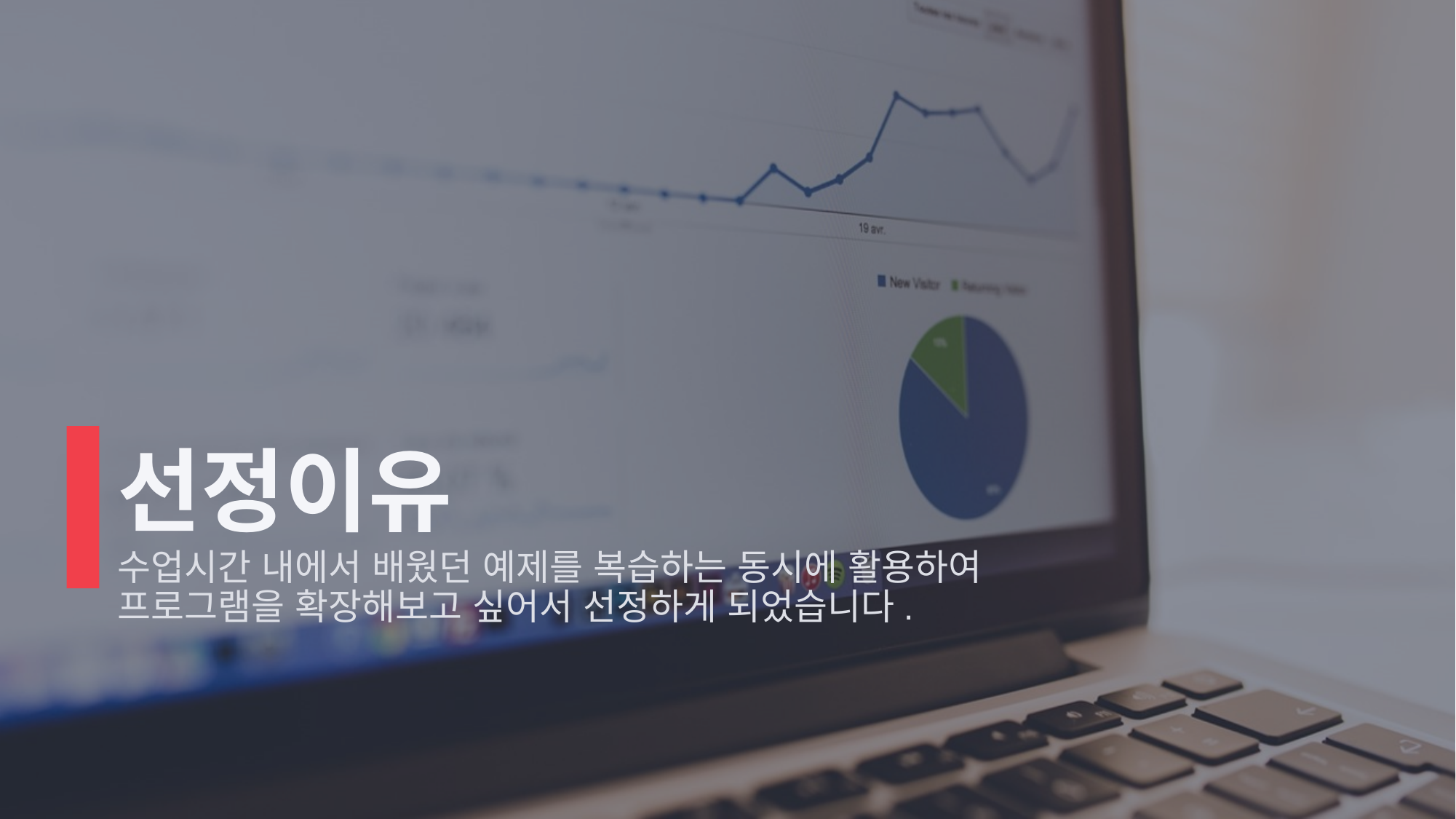

# 선정이유
수업시간 내에서 배웠던 예제를 복습하는 동시에 활용하여 프로그램을 확장해보고 싶어서 선정하게 되었습니다.